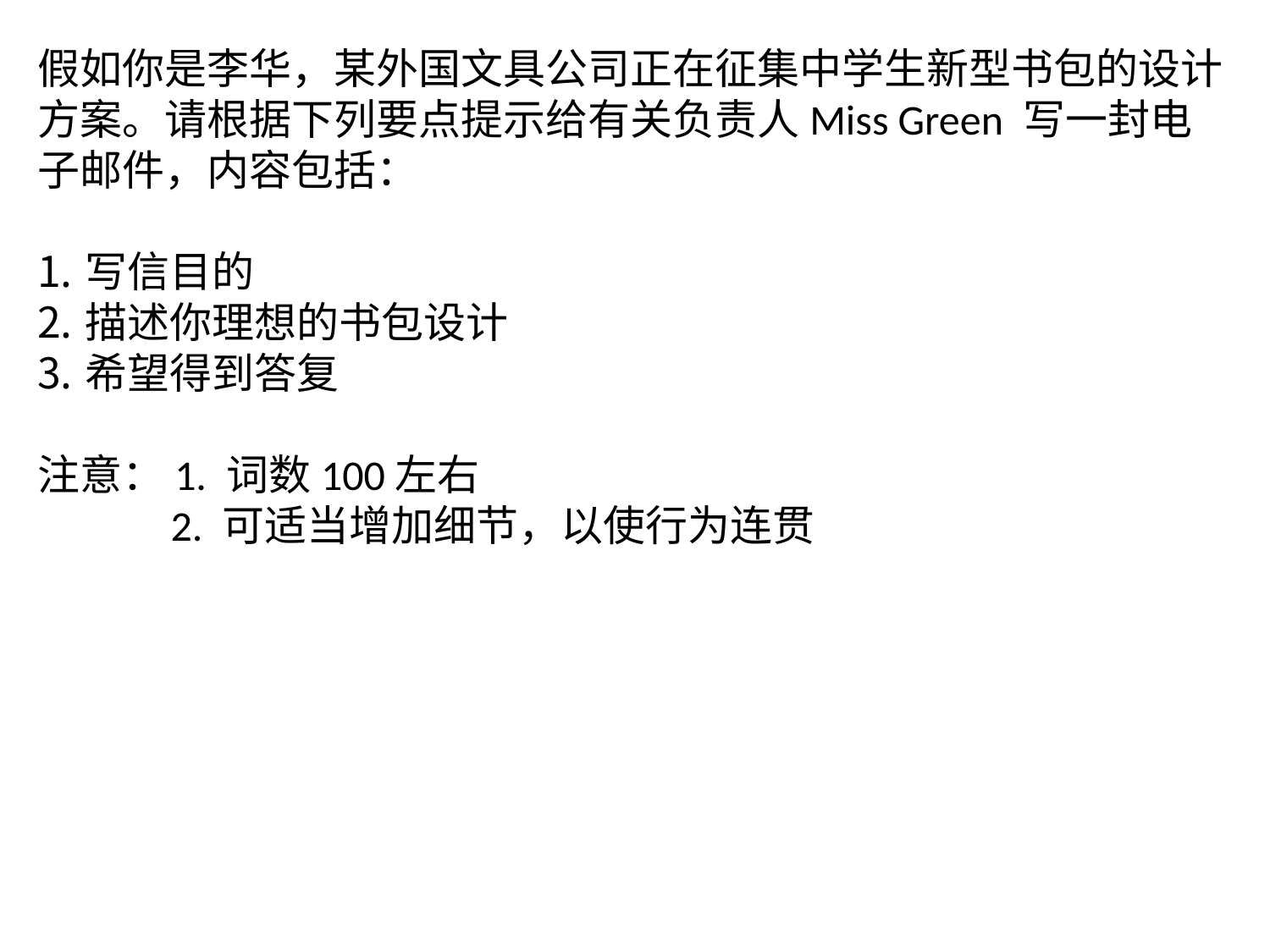

假如你是李华，某外国文具公司正在征集中学生新型书包的设计方案。请根据下列要点提示给有关负责人Miss Green 写一封电子邮件，内容包括：

写信目的
描述你理想的书包设计
希望得到答复

注意：1. 词数100左右
              2. 可适当增加细节，以使行为连贯